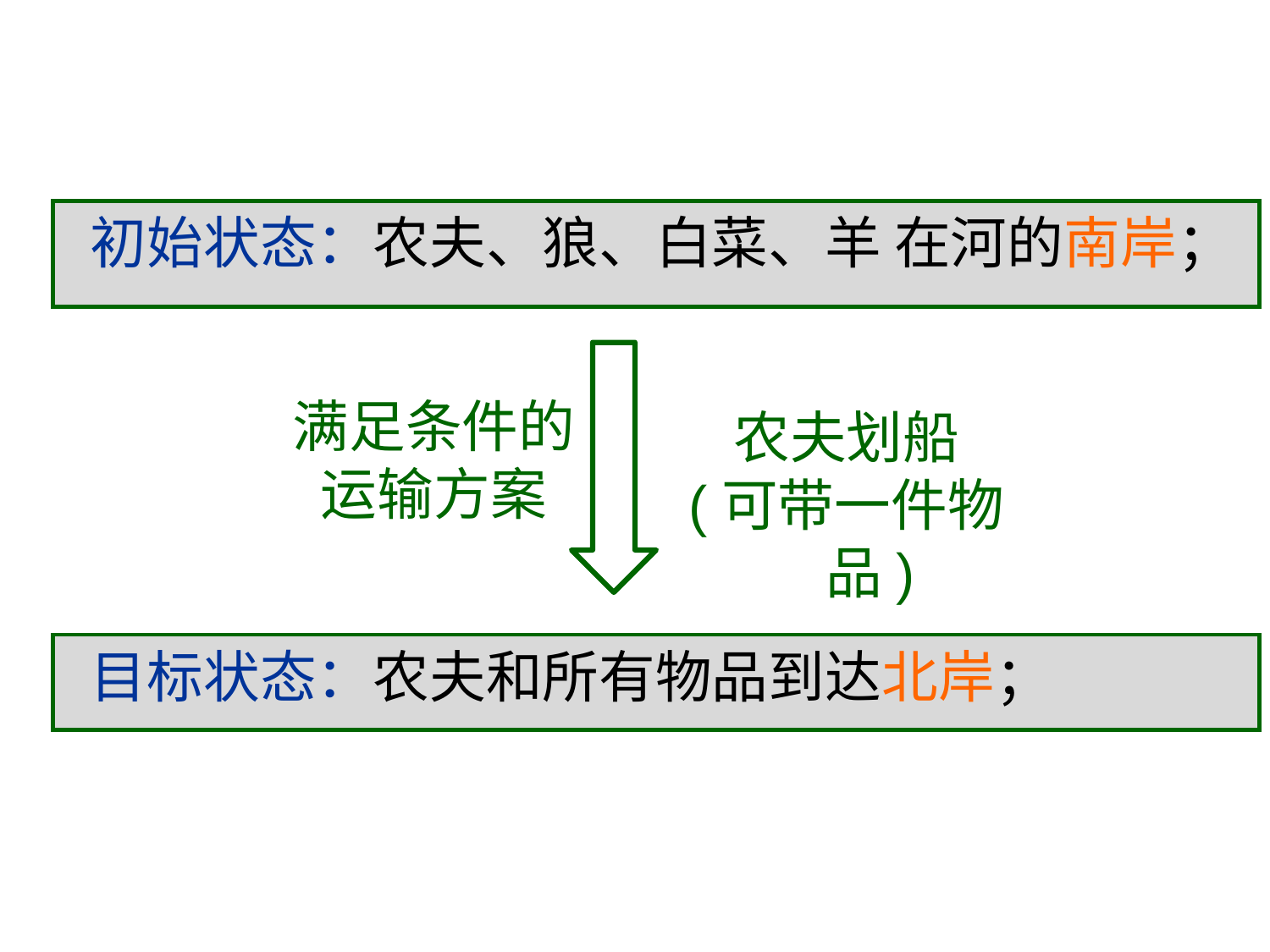

初始状态：农夫、狼、白菜、羊 在河的南岸；

满足条件的
运输方案
农夫划船
(可带一件物品)
目标状态：农夫和所有物品到达北岸；